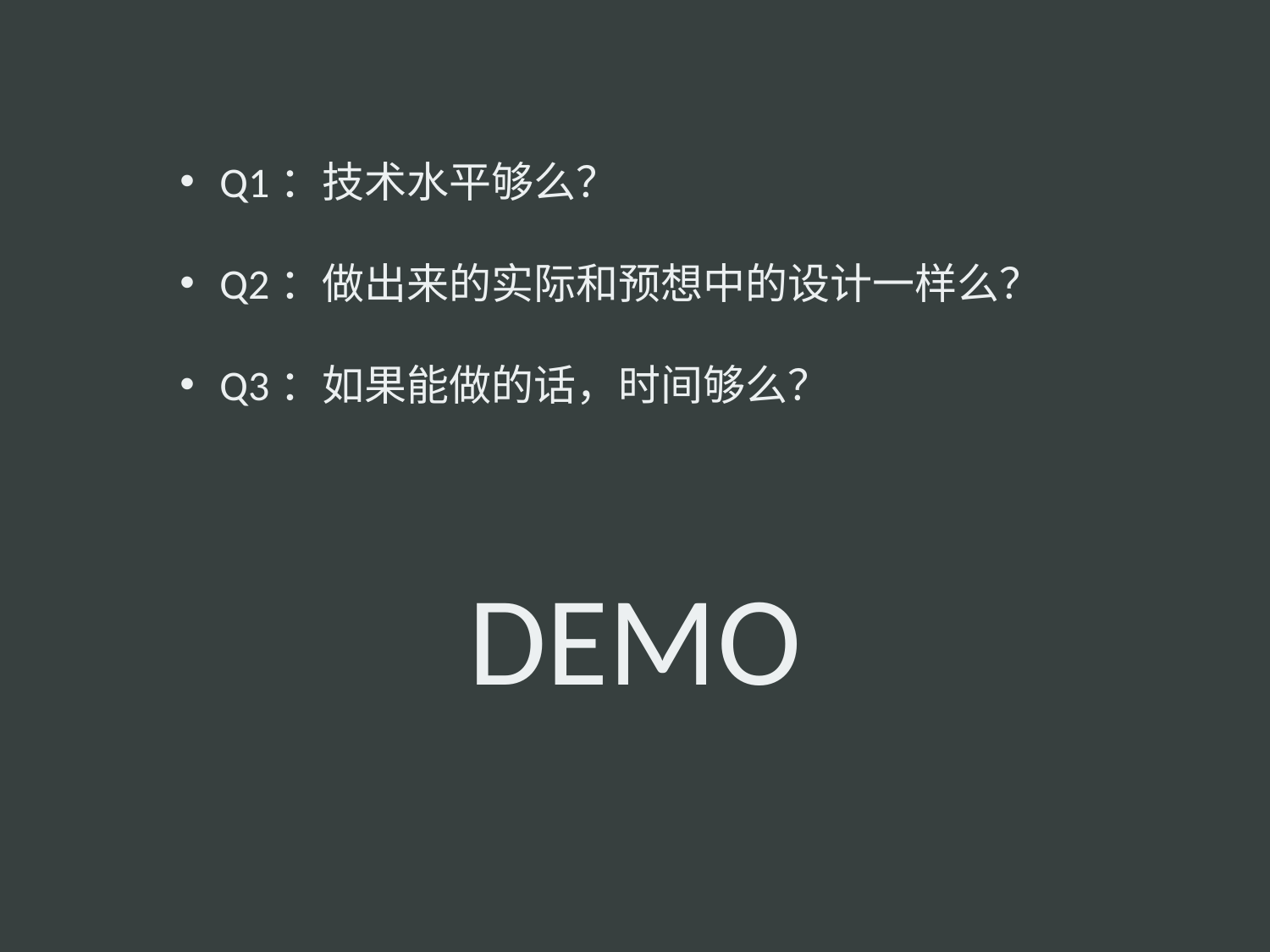

Q1：技术水平够么？
Q2：做出来的实际和预想中的设计一样么？
Q3：如果能做的话，时间够么？
DEMO